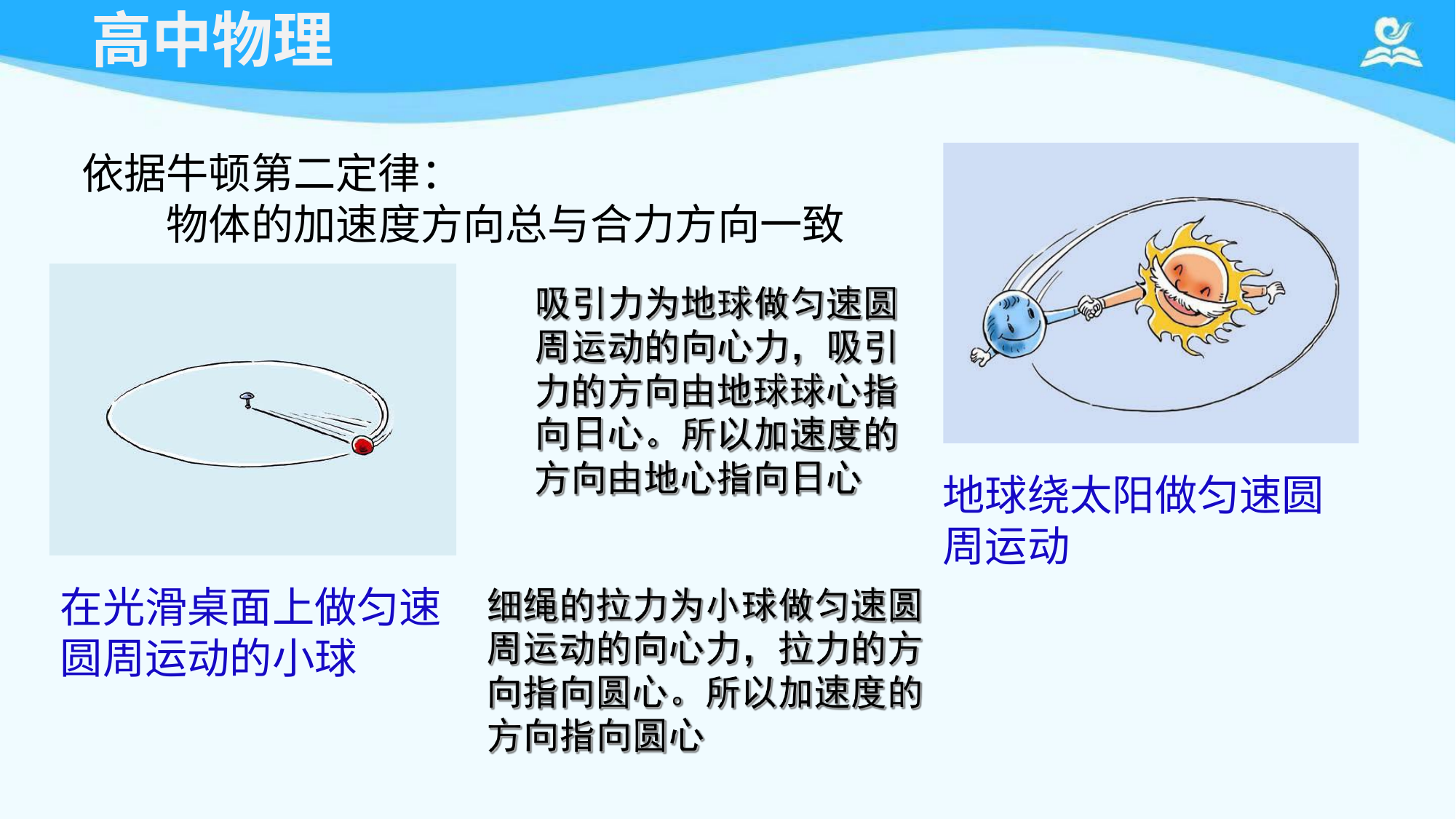

# 高中物理

依据牛顿第二定律：
物体的加速度方向总与合力方向一致

地球绕太阳做匀速圆 周运动
在光滑桌面上做匀速 圆周运动的小球